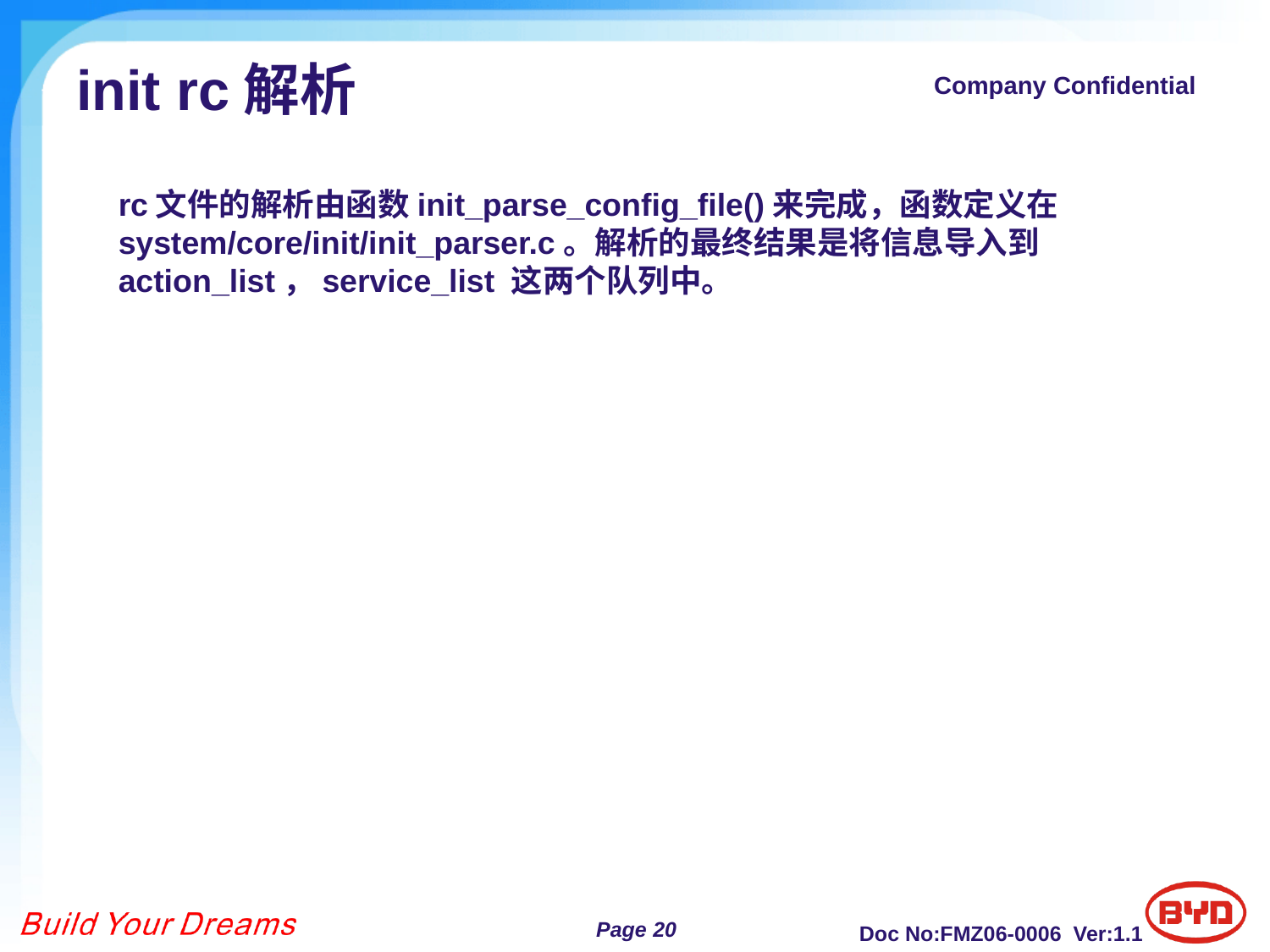

# init rc解析
rc文件的解析由函数init_parse_config_file()来完成，函数定义在system/core/init/init_parser.c。解析的最终结果是将信息导入到action_list，service_list 这两个队列中。